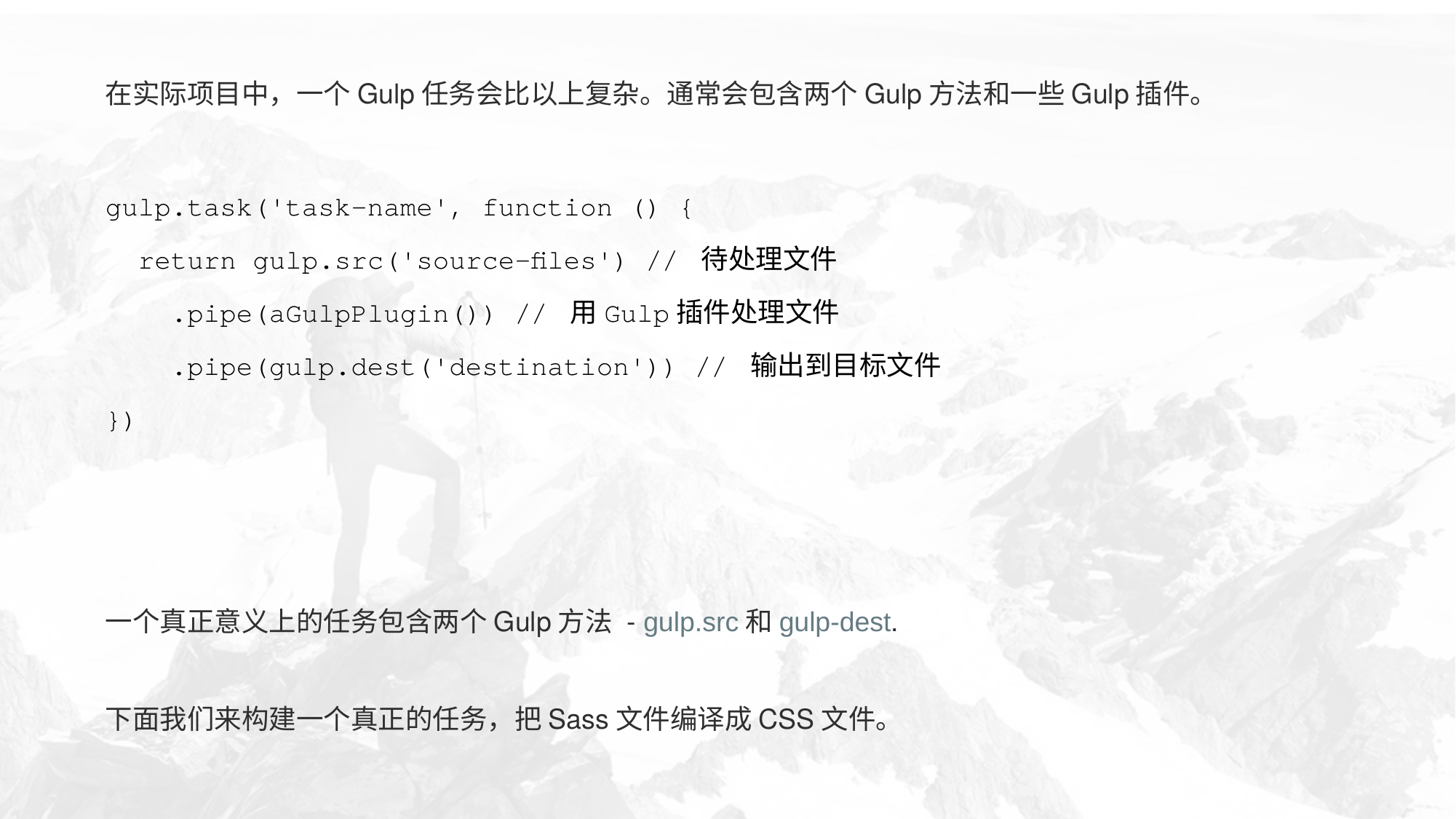

在实际项目中，一个Gulp任务会比以上复杂。通常会包含两个Gulp方法和一些Gulp插件。

gulp.task('task-name', function () {
  return gulp.src('source-files') // 待处理文件
    .pipe(aGulpPlugin()) // 用Gulp插件处理文件
    .pipe(gulp.dest('destination')) // 输出到目标文件
})

一个真正意义上的任务包含两个Gulp方法 - gulp.src和gulp-dest.
下面我们来构建一个真正的任务，把Sass文件编译成CSS文件。